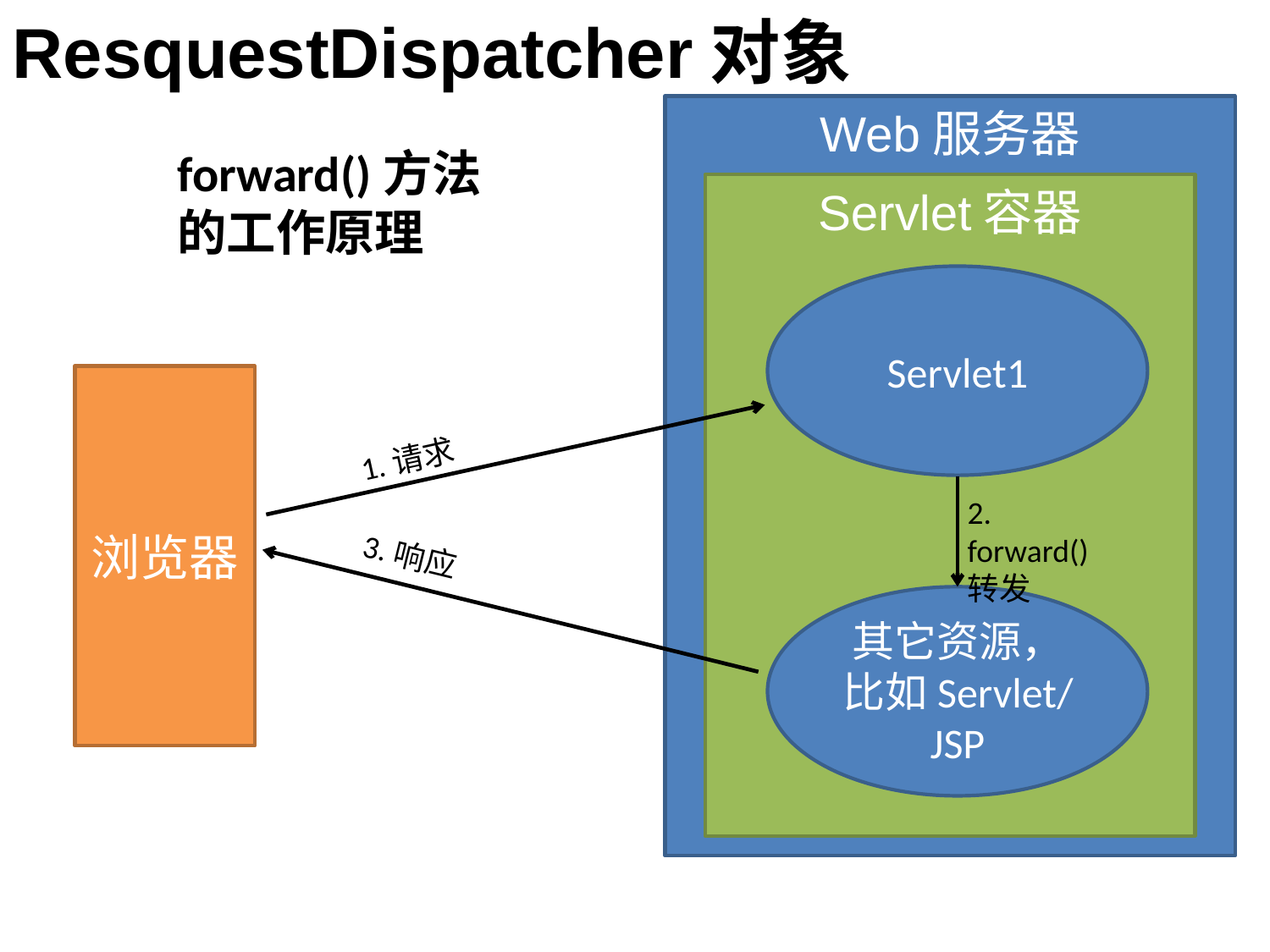

ResquestDispatcher对象
Web服务器
forward()方法的工作原理
Servlet容器
Servlet1
浏览器
1.请求
2. forward()转发
3.响应
其它资源，比如Servlet/JSP